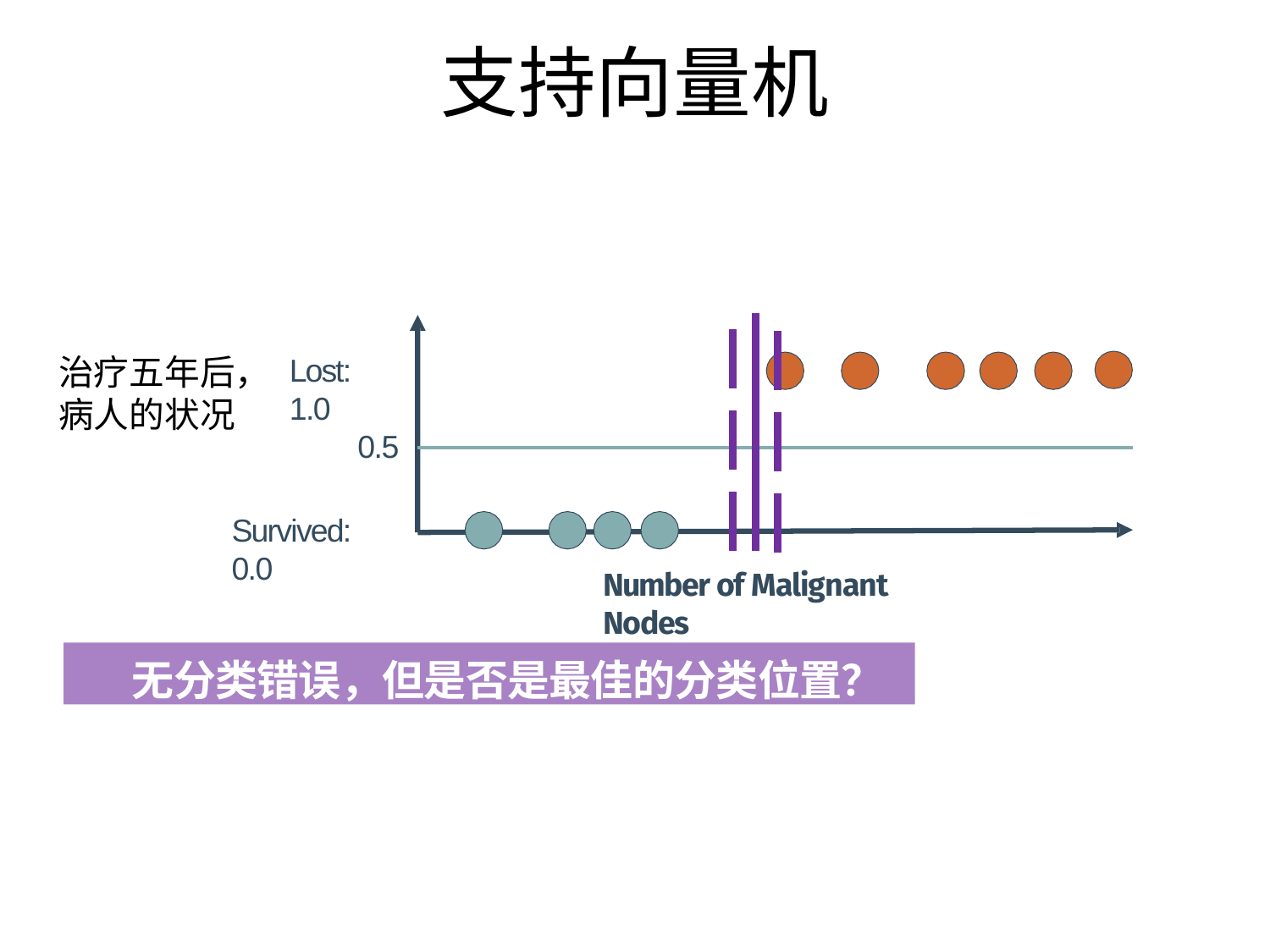

# 支持向量机

治疗五年后，病人的状况
Lost: 1.0

0.5

Survived: 0.0

Number of Malignant Nodes
无分类错误，但是否是最佳的分类位置？